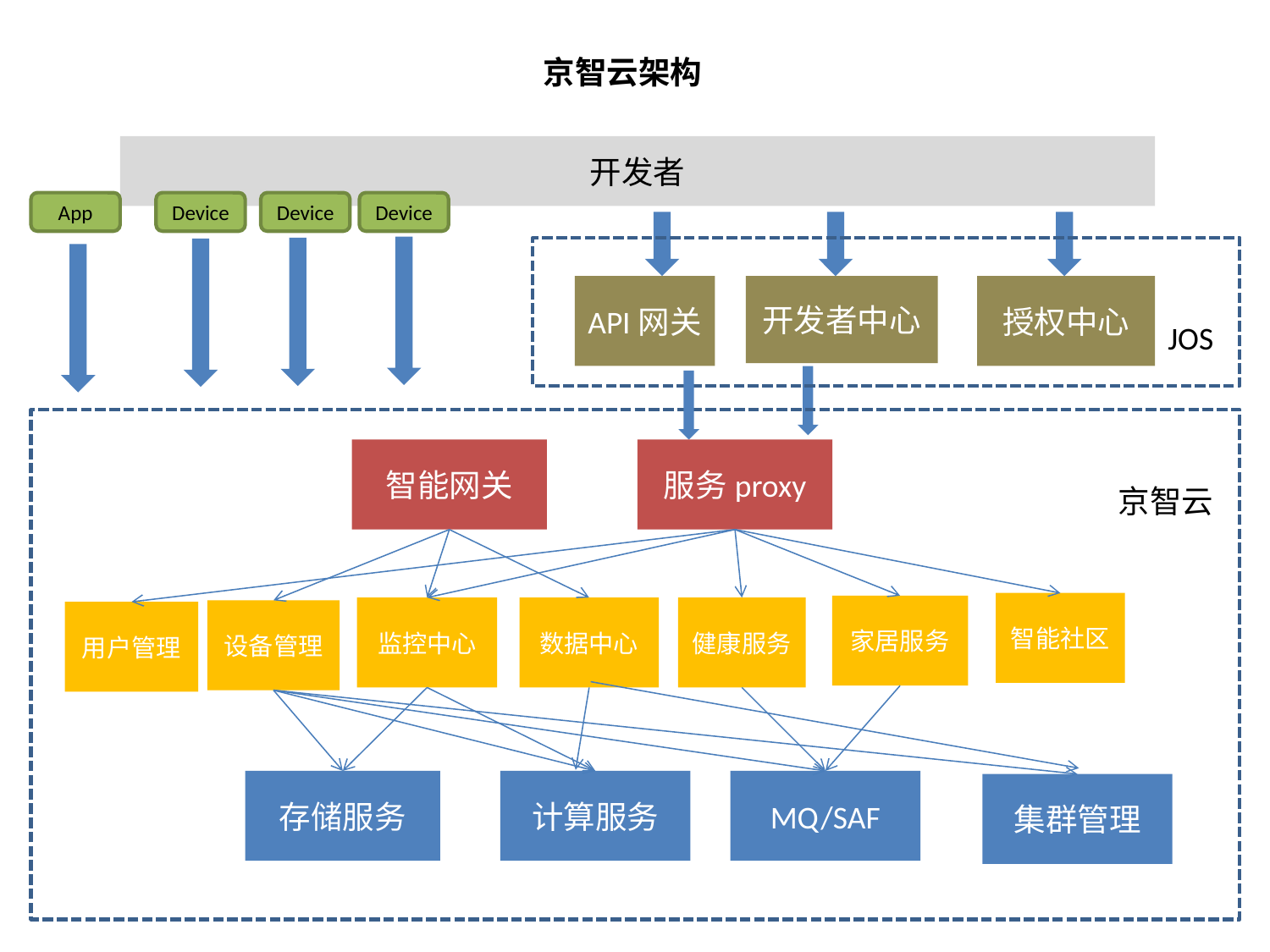

京智云架构
开发者
App
Device
Device
Device

API网关
开发者中心
授权中心
JOS

智能网关
服务proxy
京智云
智能社区
家居服务
监控中心
数据中心
健康服务
设备管理
用户管理
存储服务
计算服务
MQ/SAF
集群管理